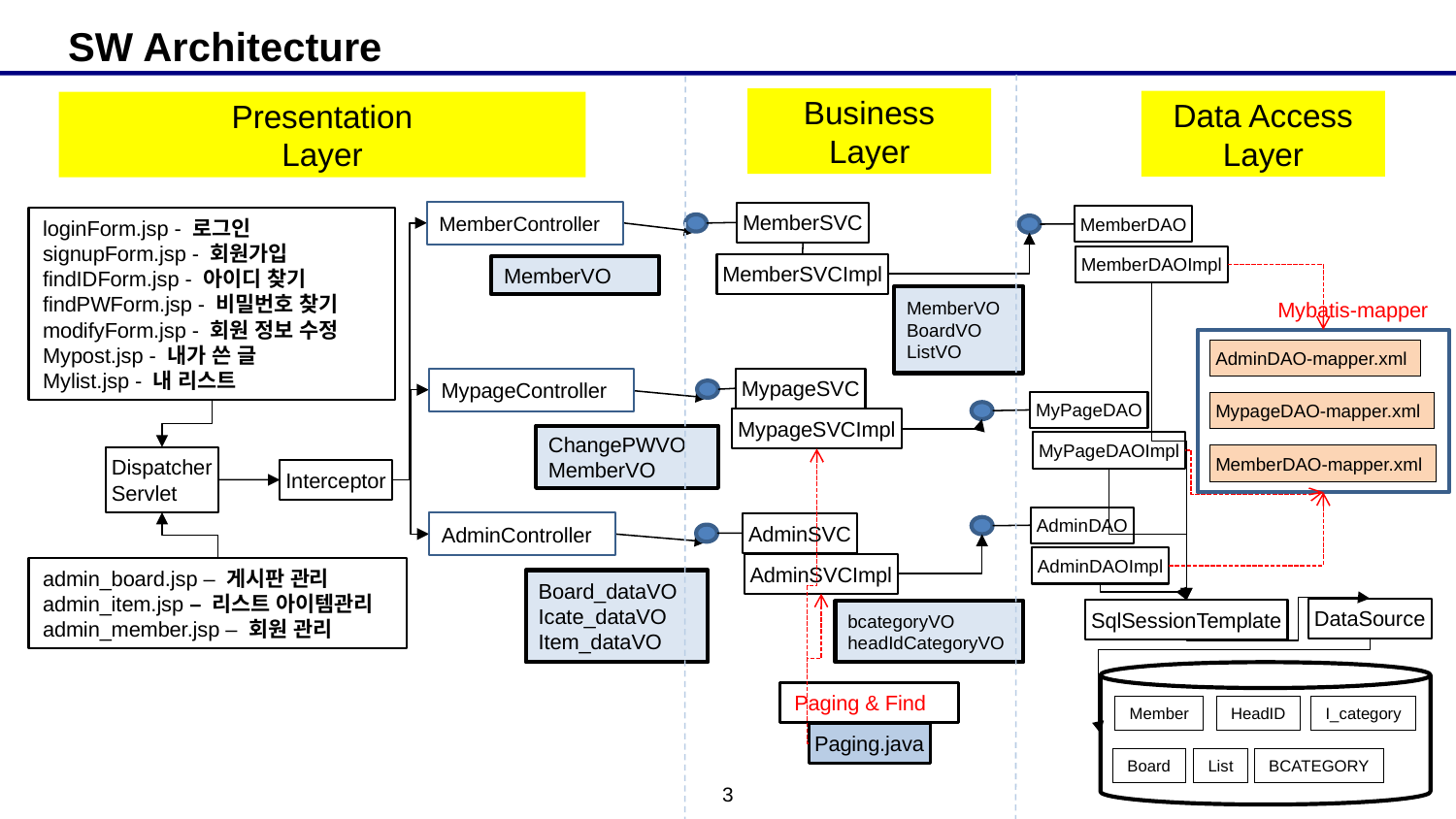

Business
Layer
Data Access
Layer
Presentation
Layer
MemberController
MemberSVC
MemberDAO
MemberDAOImpl
loginForm.jsp - 로그인
signupForm.jsp - 회원가입
findIDForm.jsp - 아이디 찾기
findPWForm.jsp - 비밀번호 찾기
modifyForm.jsp - 회원 정보 수정
Mypost.jsp - 내가 쓴 글
Mylist.jsp - 내 리스트

MemberSVCImpl
MemberVO
MemberVO
BoardVO
ListVO
Mybatis-mapper

AdminDAO-mapper.xml
MypageDAO-mapper.xml
MemberDAO-mapper.xml
MypageController
MypageSVC

MyPageDAO
MyPageDAOImpl

MypageSVCImpl
ChangePWVO
MemberVO
Dispatcher
Servlet
Interceptor
AdminDAO
AdminDAOImpl
AdminController
AdminSVC

AdminSVCImpl
admin_board.jsp – 게시판 관리
admin_item.jsp – 리스트 아이템관리
admin_member.jsp – 회원 관리
Board_dataVO
Icate_dataVO
Item_dataVO
DataSource
SqlSessionTemplate
bcategoryVO
headIdCategoryVO

Member
HeadID
I_category
Board
List
BCATEGORY
Paging & Find
Paging.java